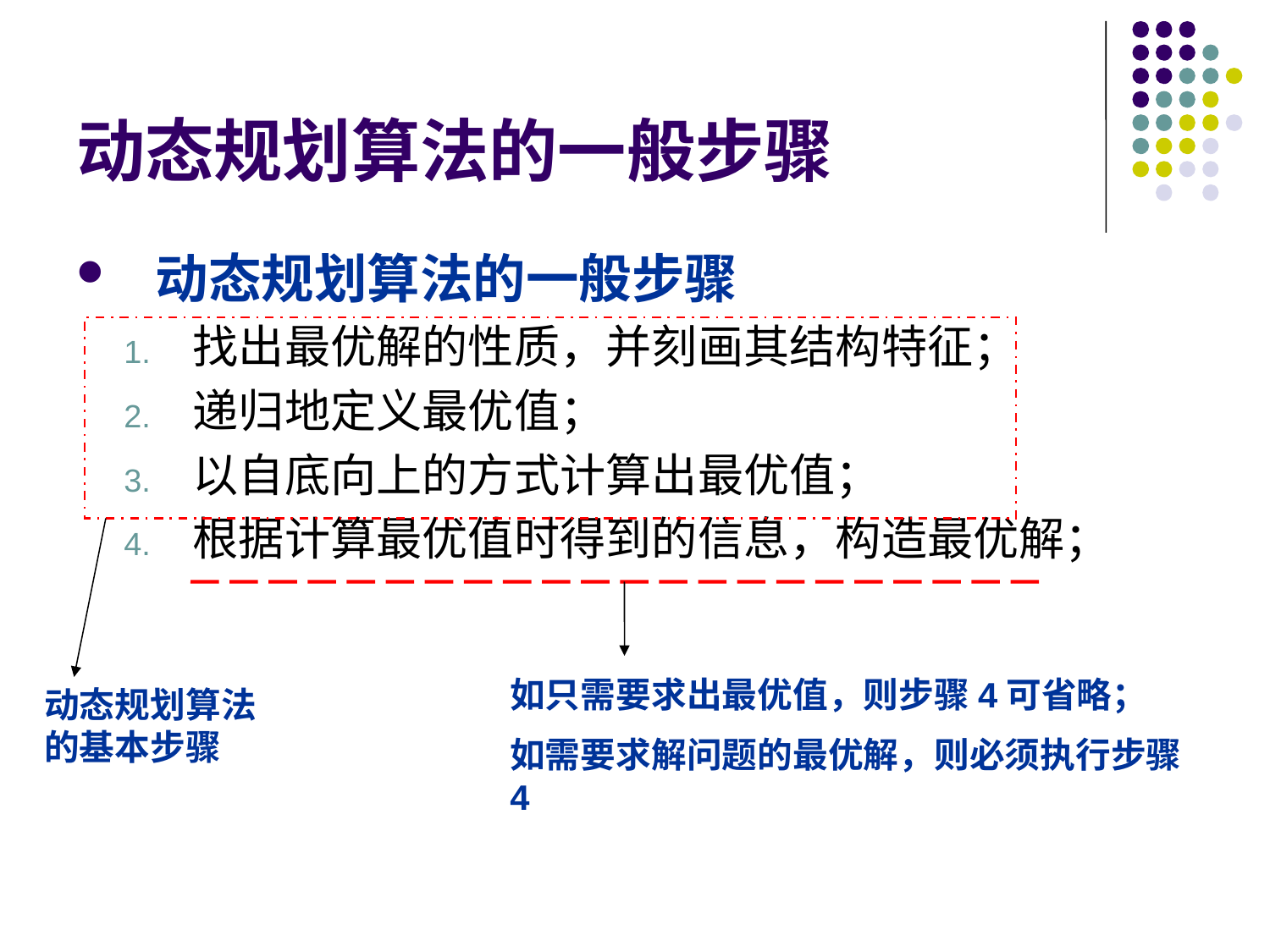

# 动态规划算法的一般步骤
动态规划算法的一般步骤
找出最优解的性质，并刻画其结构特征；
递归地定义最优值；
以自底向上的方式计算出最优值；
根据计算最优值时得到的信息，构造最优解；

动态规划算法的基本步骤

如只需要求出最优值，则步骤4可省略；
如需要求解问题的最优解，则必须执行步骤4